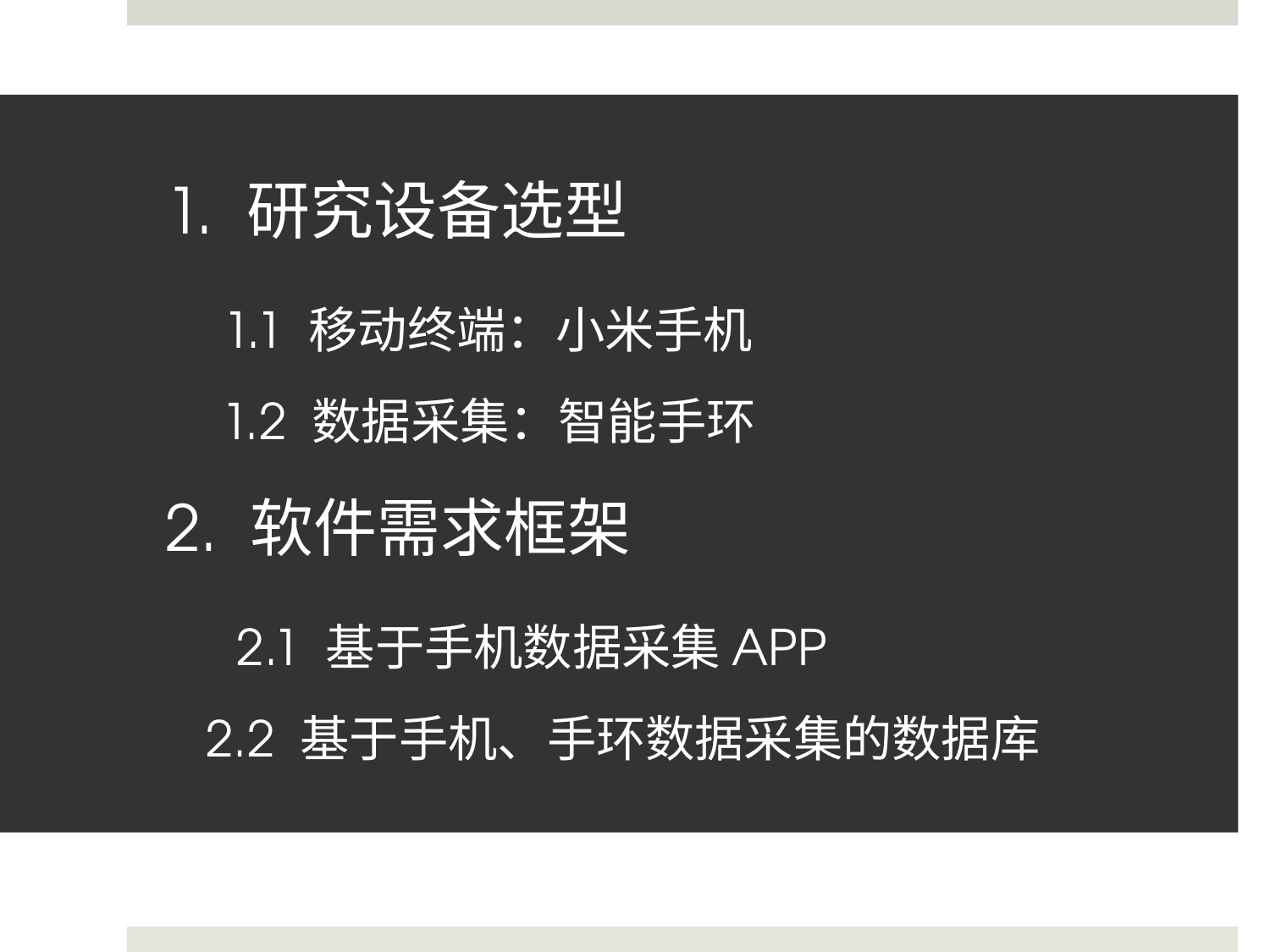

# 1. 研究设备选型 1.1 移动终端：小米手机 1.2 数据采集：智能手环 2. 软件需求框架 2.1 基于手机数据采集APP 2.2 基于手机、手环数据采集的数据库